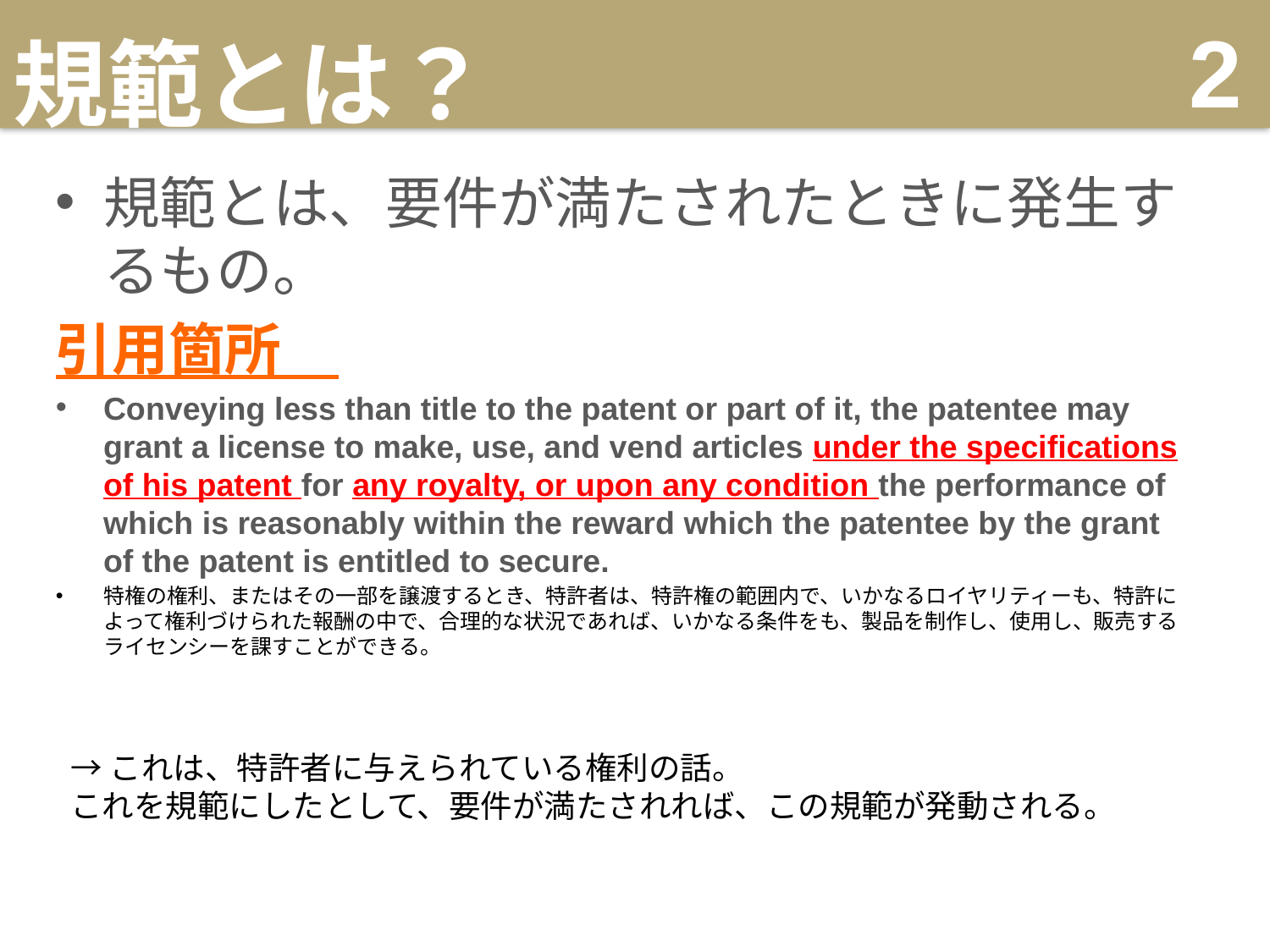

# 規範とは？
2
規範とは、要件が満たされたときに発生するもの。
引用箇所
Conveying less than title to the patent or part of it, the patentee may grant a license to make, use, and vend articles under the specifications of his patent for any royalty, or upon any condition the performance of which is reasonably within the reward which the patentee by the grant of the patent is entitled to secure.
特権の権利、またはその一部を譲渡するとき、特許者は、特許権の範囲内で、いかなるロイヤリティーも、特許によって権利づけられた報酬の中で、合理的な状況であれば、いかなる条件をも、製品を制作し、使用し、販売するライセンシーを課すことができる。

→これは、特許者に与えられている権利の話。
これを規範にしたとして、要件が満たされれば、この規範が発動される。